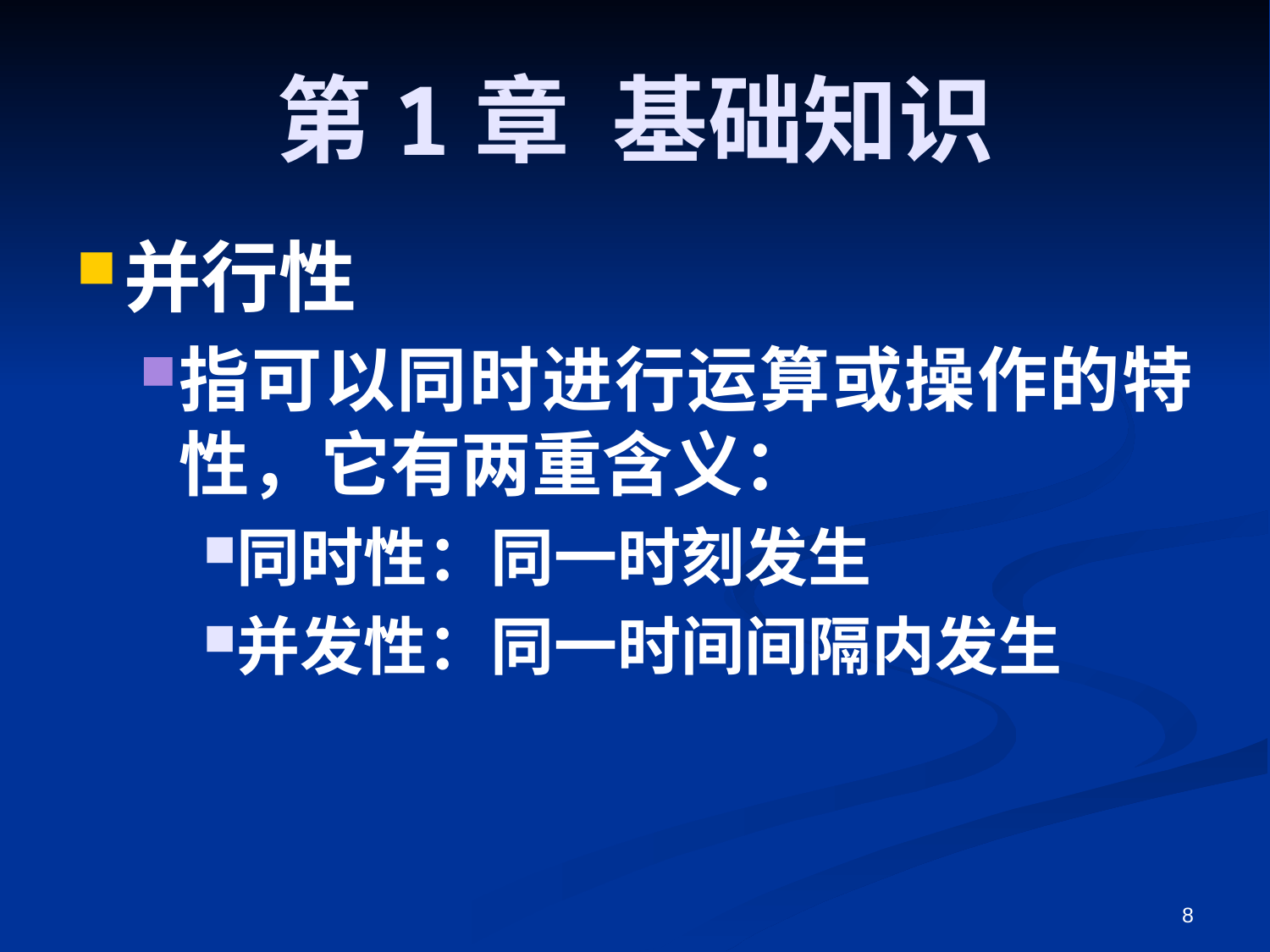

# 第1章  基础知识
并行性
指可以同时进行运算或操作的特性，它有两重含义：
同时性：同一时刻发生
并发性：同一时间间隔内发生
8